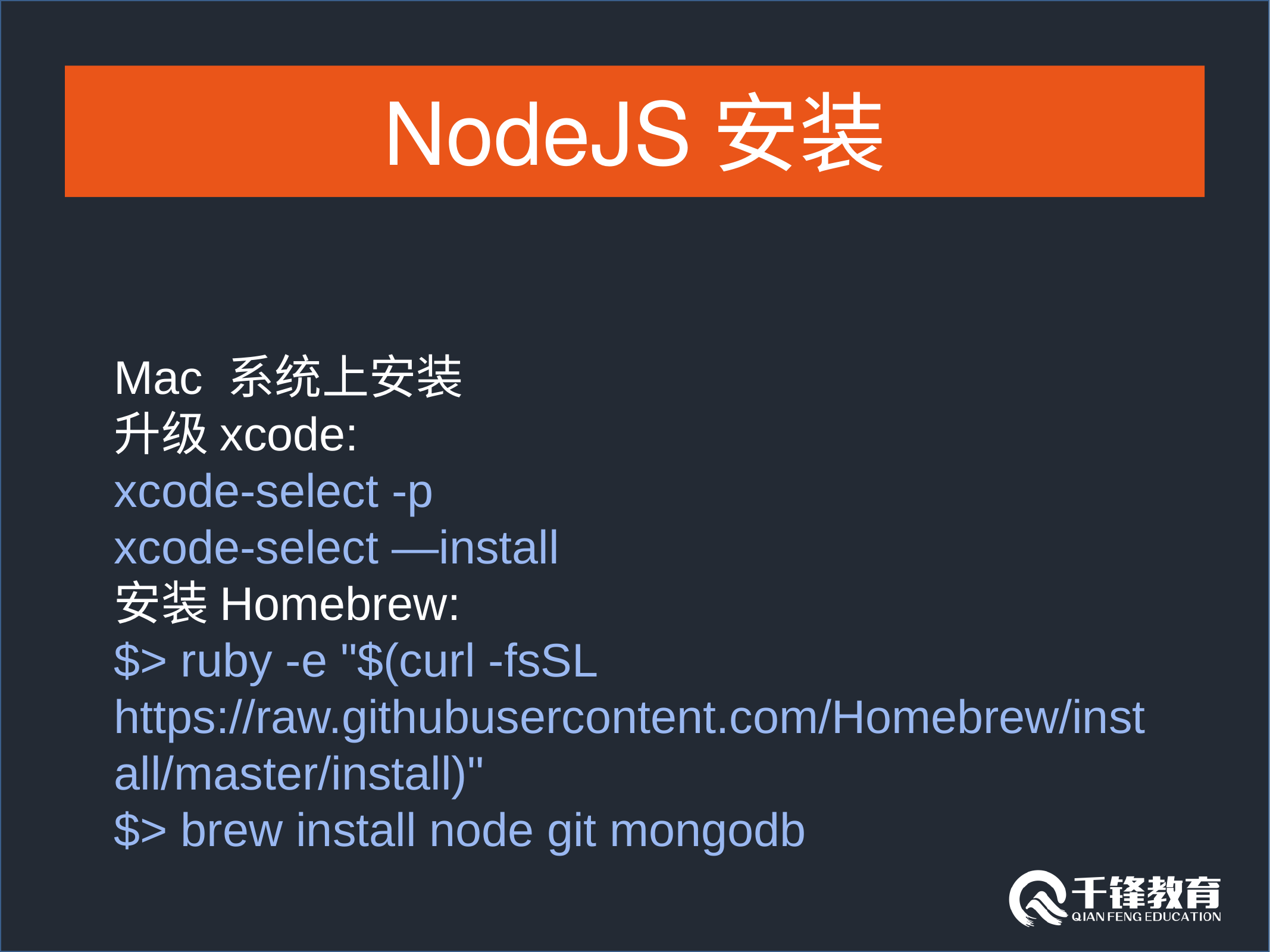

#
NodeJS安装
Mac 系统上安装
升级xcode:
xcode-select -p
xcode-select —install
安装Homebrew:
$> ruby -e "$(curl -fsSL https://raw.githubusercontent.com/Homebrew/install/master/install)"
$> brew install node git mongodb